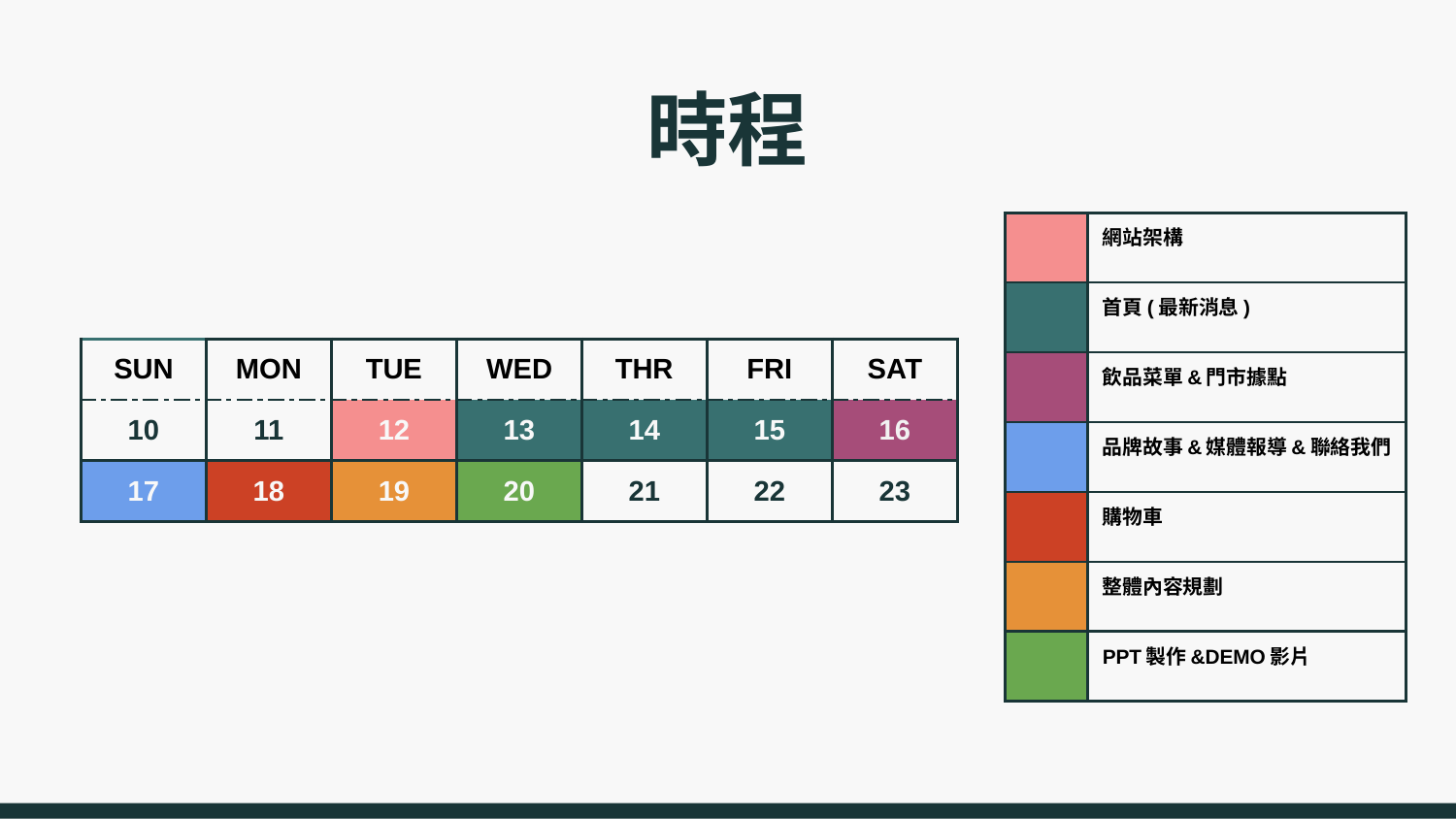

# 時程
|  | 網站架構 |
| --- | --- |
|  | 首頁(最新消息) |
|  | 飲品菜單&門市據點 |
|  | 品牌故事&媒體報導&聯絡我們 |
|  | 購物車 |
|  | 整體內容規劃 |
|  | PPT製作&DEMO影片 |
| SUN | MON | TUE | WED | THR | FRI | SAT |
| --- | --- | --- | --- | --- | --- | --- |
| 10 | 11 | 12 | 13 | 14 | 15 | 16 |
| 17 | 18 | 19 | 20 | 21 | 22 | 23 |